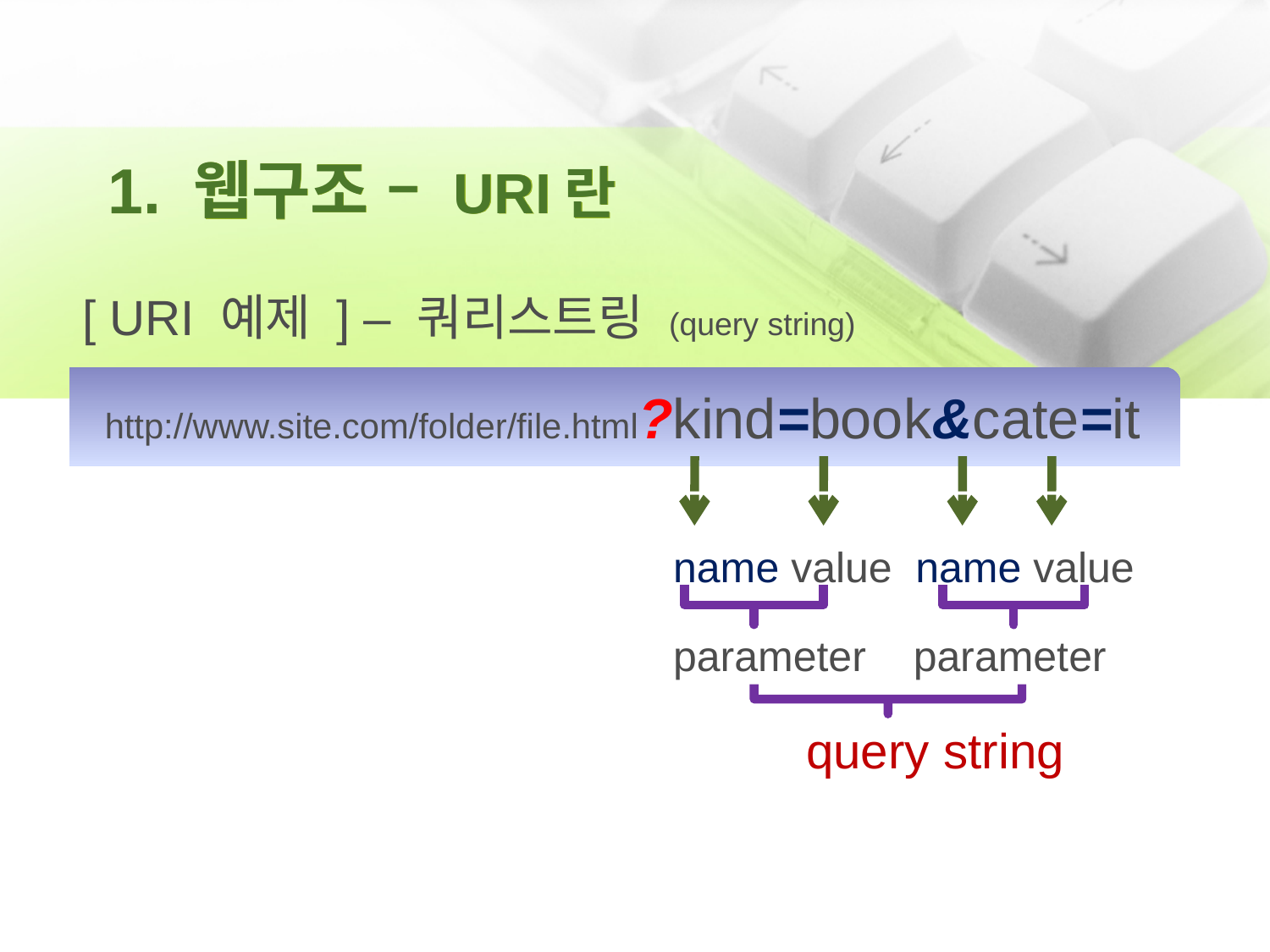

# 1. 웹구조 – URI란

[ URI 예제 ] – 쿼리스트링 (query string)

					   name value  name value
					   parameter    parameter
						   query string
http://www.site.com/folder/file.html?kind=book&cate=it